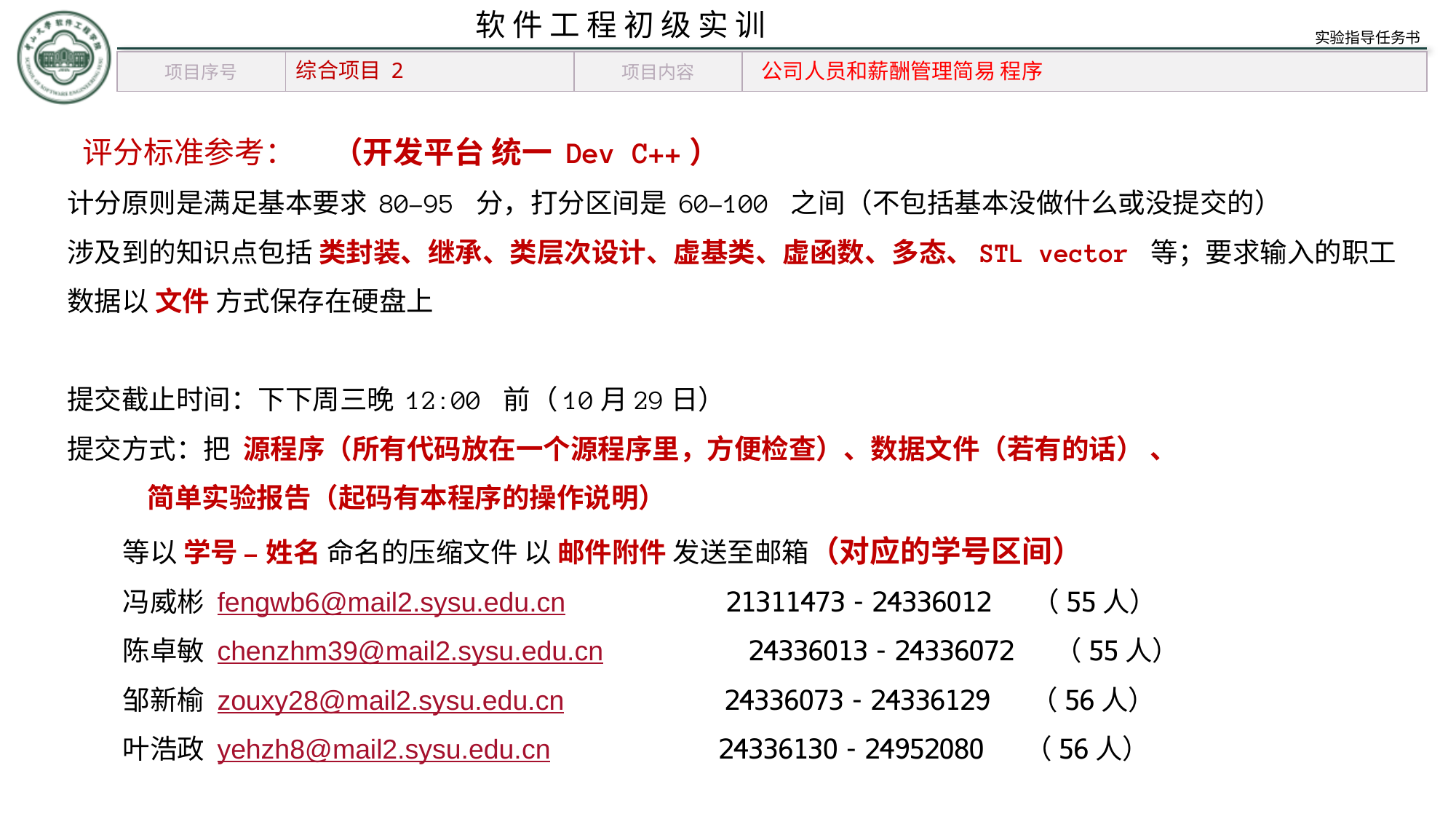

综合项目 2
公司人员和薪酬管理简易 程序
     评分标准参考：      （开发平台 统一 Dev C++）
   计分原则是满足基本要求 80-95 分，打分区间是 60-100 之间（不包括基本没做什么或没提交的）
   涉及到的知识点包括 类封装、继承、类层次设计、虚基类、虚函数、多态、STL vector 等；要求输入的职工
   数据以 文件 方式保存在硬盘上

   提交截止时间：下下周三晚 12:00 前（10月29日）
   提交方式：把  源程序（所有代码放在一个源程序里，方便检查）、数据文件（若有的话） 、
                简单实验报告（起码有本程序的操作说明）
            等以 学号-姓名 命名的压缩文件 以 邮件附件 发送至邮箱（对应的学号区间）
            冯威彬 fengwb6@mail2.sysu.edu.cn                     21311473 - 24336012    （55人）
            陈卓敏 chenzhm39@mail2.sysu.edu.cn                   24336013 - 24336072    （55人）
            邹新榆 zouxy28@mail2.sysu.edu.cn                     24336073 - 24336129    （56人）
            叶浩政 yehzh8@mail2.sysu.edu.cn                      24336130 - 24952080    （56人）